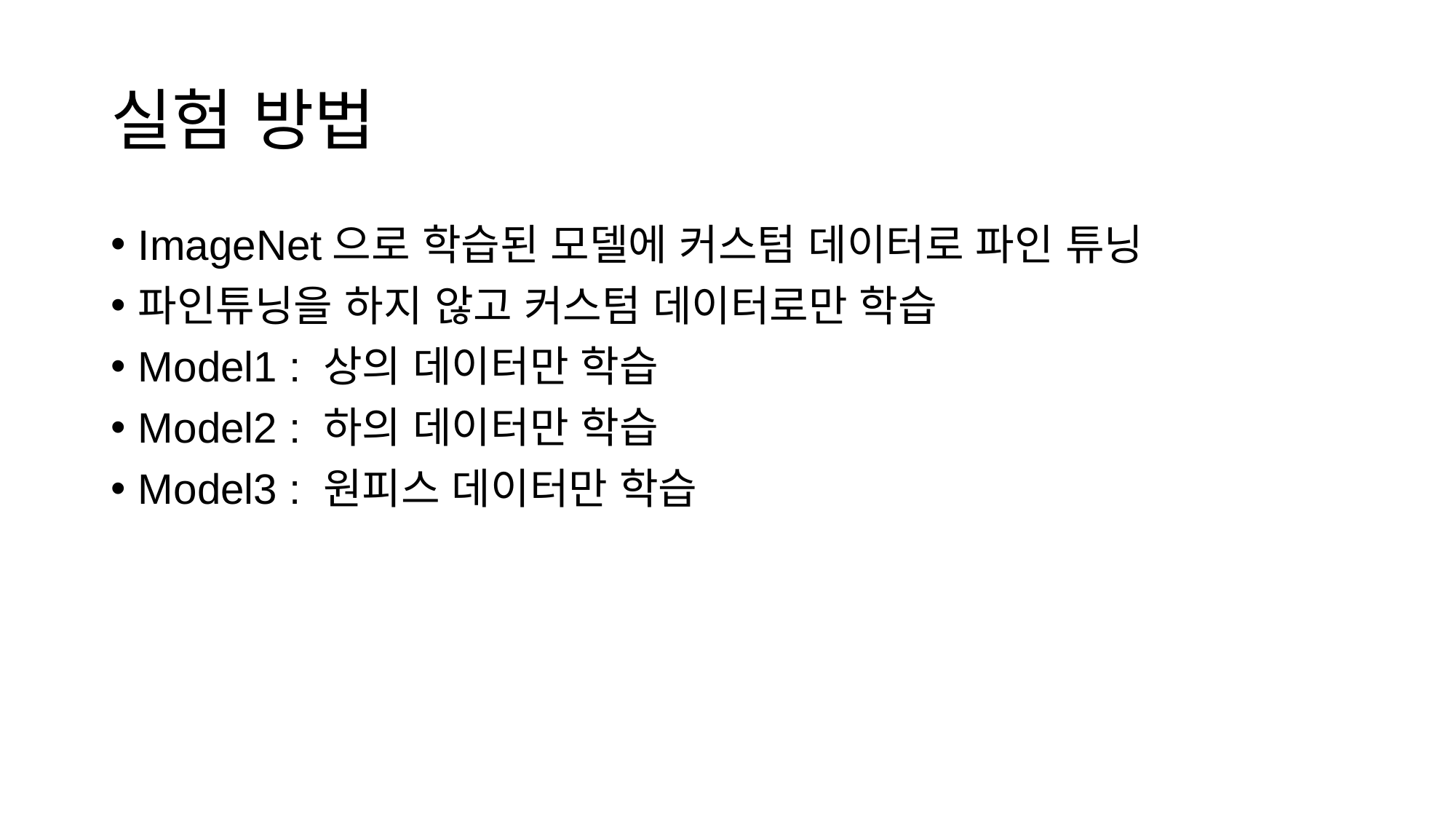

# 실험 방법
ImageNet으로 학습된 모델에 커스텀 데이터로 파인 튜닝
파인튜닝을 하지 않고 커스텀 데이터로만 학습
Model1 : 상의 데이터만 학습
Model2 : 하의 데이터만 학습
Model3 : 원피스 데이터만 학습